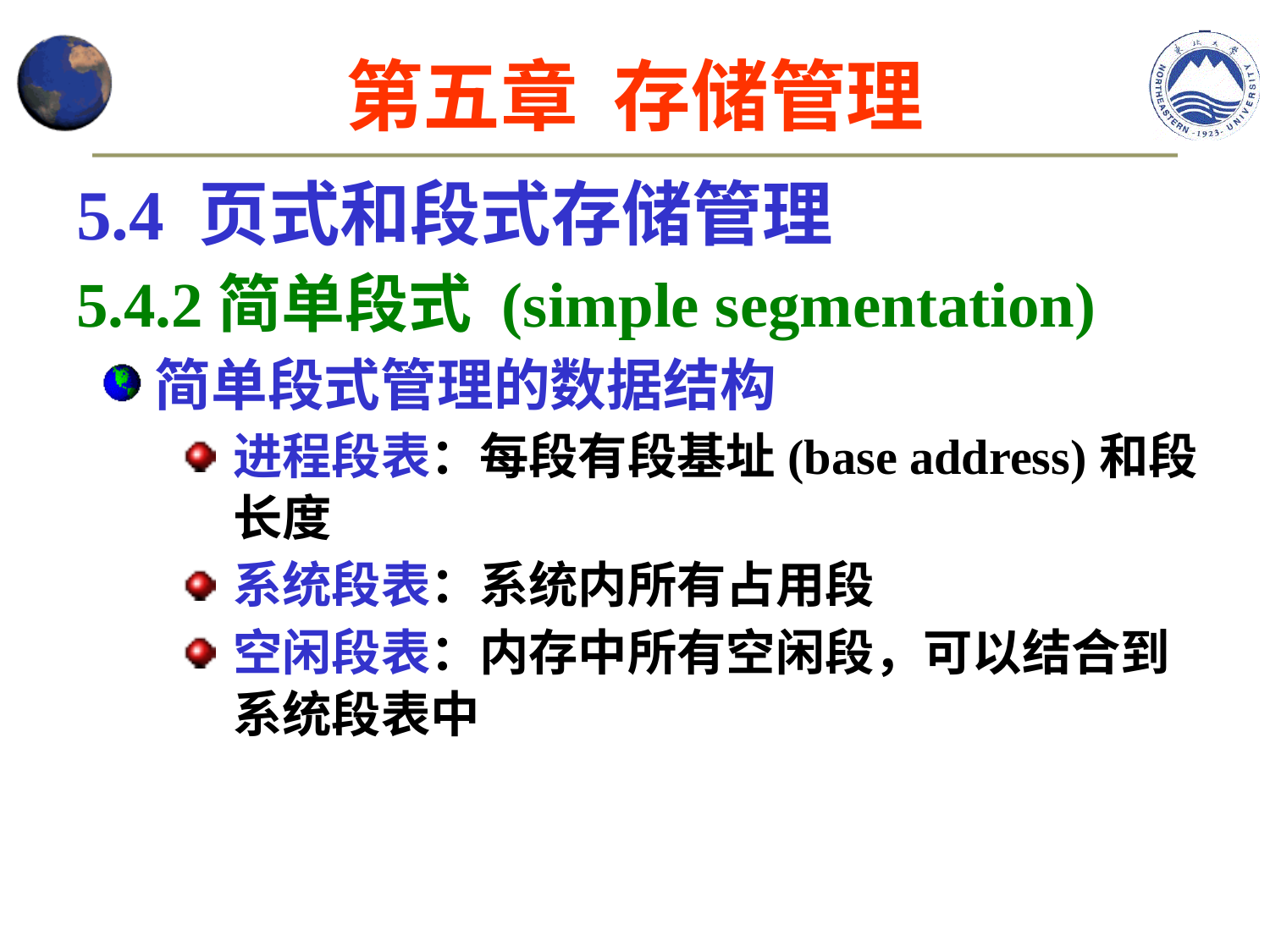

第五章  存储管理
5.4 页式和段式存储管理
5.4.2简单段式 (simple segmentation)
简单段式管理的数据结构
进程段表：每段有段基址(base address)和段长度
系统段表：系统内所有占用段
空闲段表：内存中所有空闲段，可以结合到系统段表中